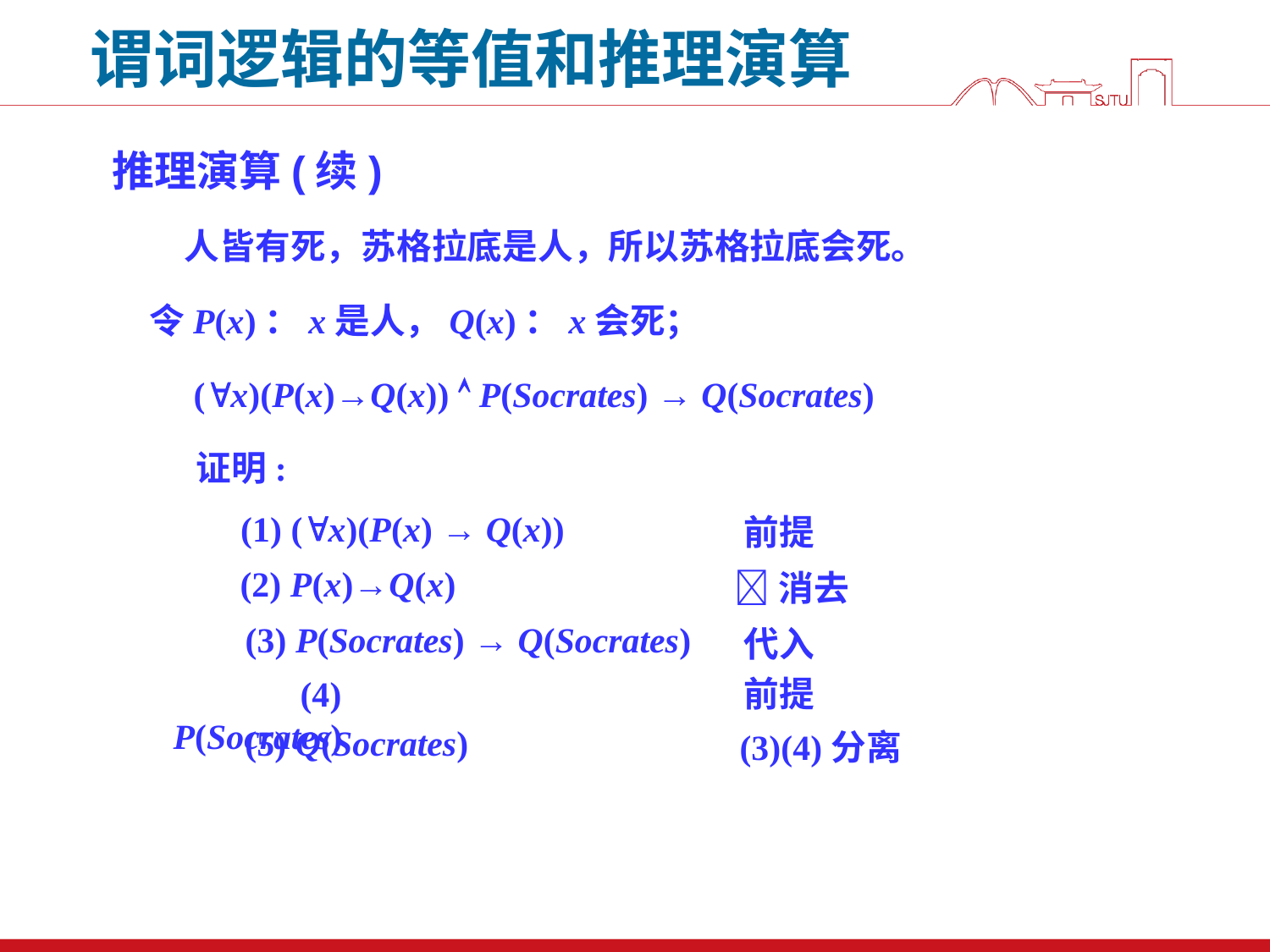

谓词逻辑的等值和推理演算
推理演算(续)
人皆有死，苏格拉底是人，所以苏格拉底会死。
令P(x)：x是人，Q(x)：x会死；
(∀x)(P(x)→Q(x)) ∧ P(Socrates) → Q(Socrates)
证明:
(1) (∀x)(P(x) → Q(x))
前提
 (2) P(x)→Q(x)
∀消去
(3) P(Socrates) → Q(Socrates)
代入
	(4) P(Socrates)
前提
 (5) Q(Socrates)
(3)(4)分离